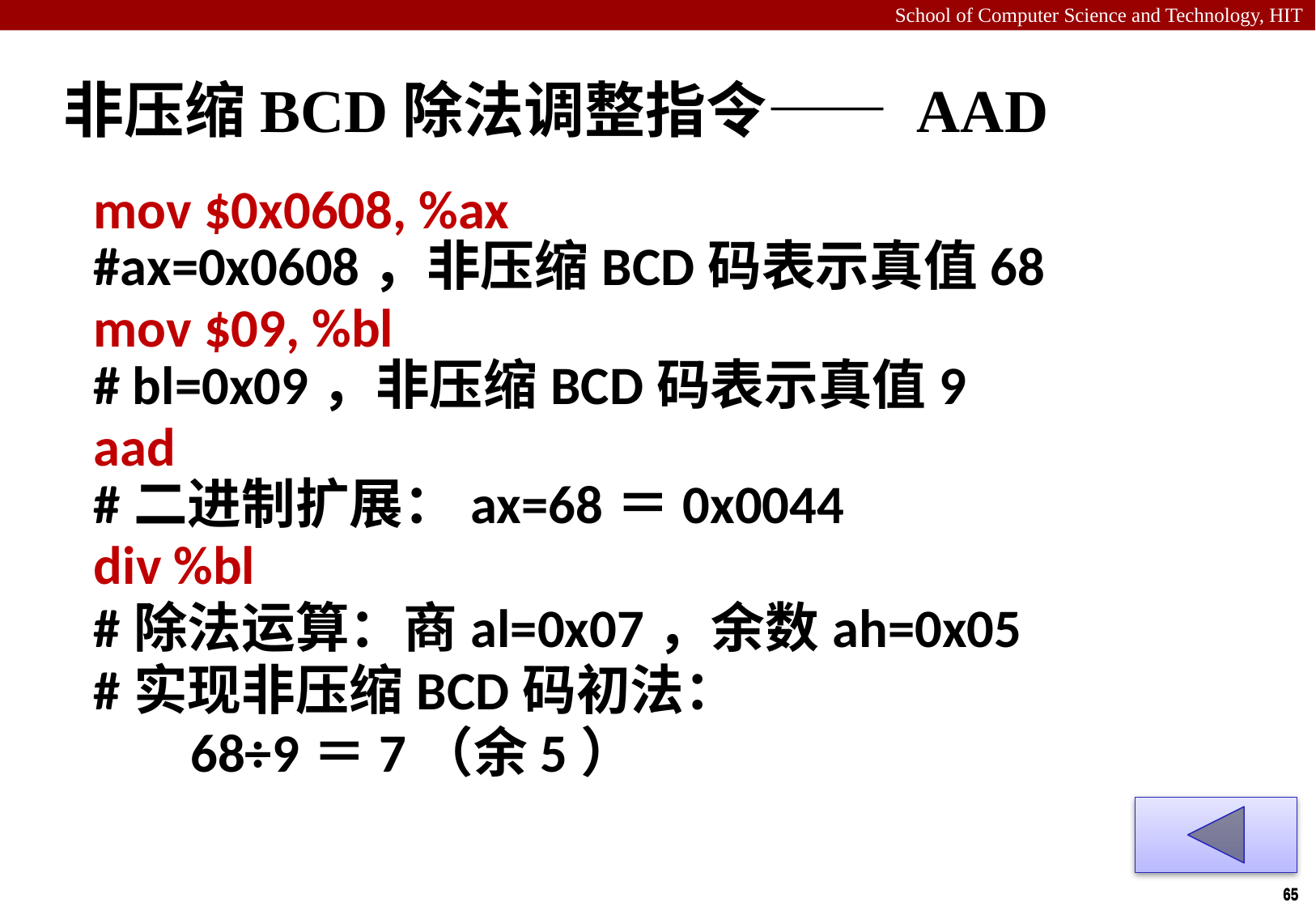

# 非压缩BCD除法调整指令—— AAD
mov $0x0608, %ax
#ax=0x0608，非压缩BCD码表示真值68
mov $09, %bl
# bl=0x09，非压缩BCD码表示真值9
aad
#二进制扩展：ax=68＝0x0044
div %bl
#除法运算：商al=0x07，余数ah=0x05
#实现非压缩BCD码初法：
	68÷9＝7（余5）